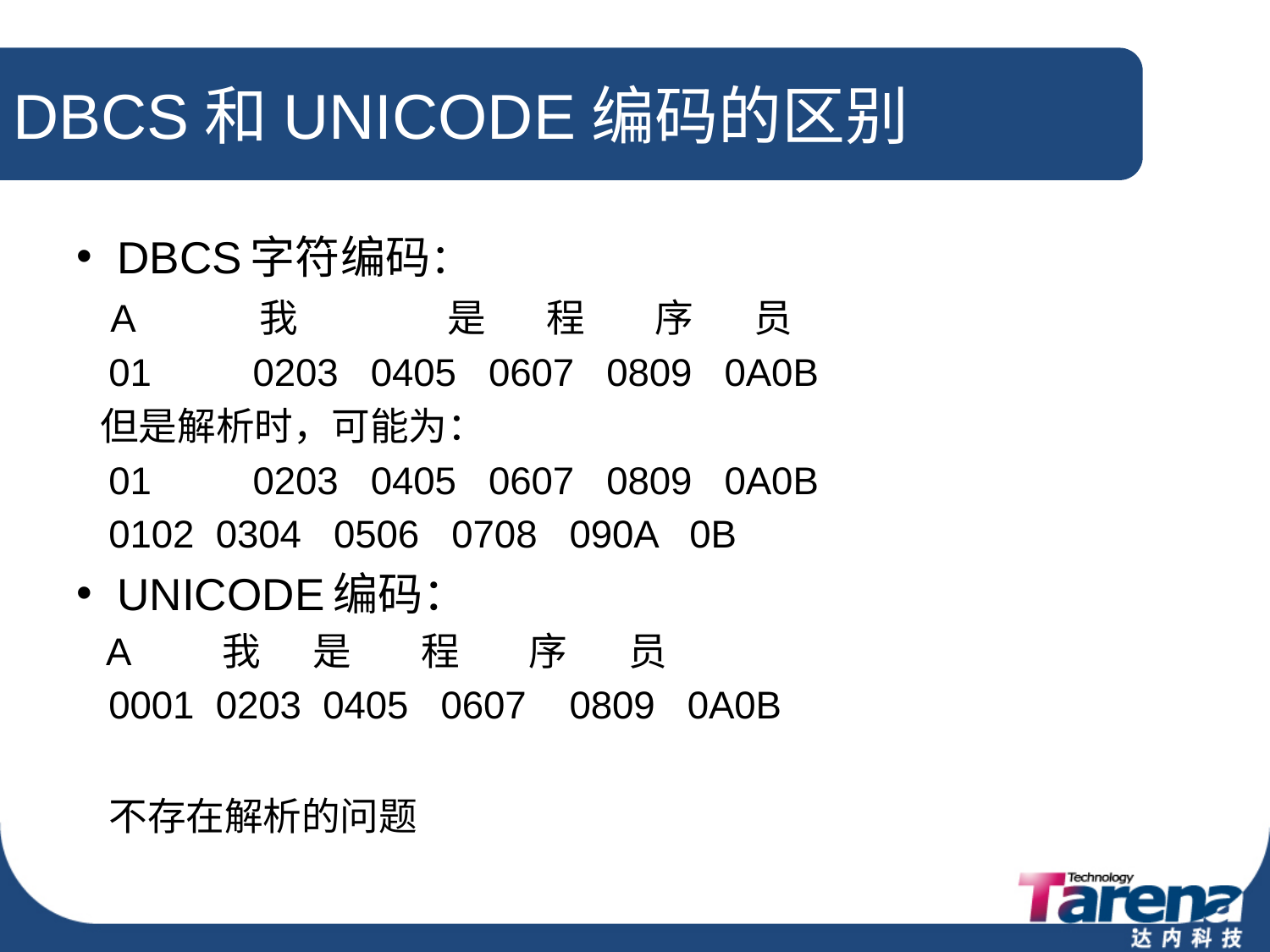

# DBCS和UNICODE编码的区别
DBCS字符编码：
   A	    我 	      是       程        序       员
   01	    0203   0405   0607   0809   0A0B
  但是解析时，可能为：
   01	    0203   0405   0607   0809   0A0B
   0102  0304   0506   0708   090A   0B
UNICODE编码：
   A        我      是        程        序       员
   0001  0203  0405   0607    0809   0A0B

   不存在解析的问题